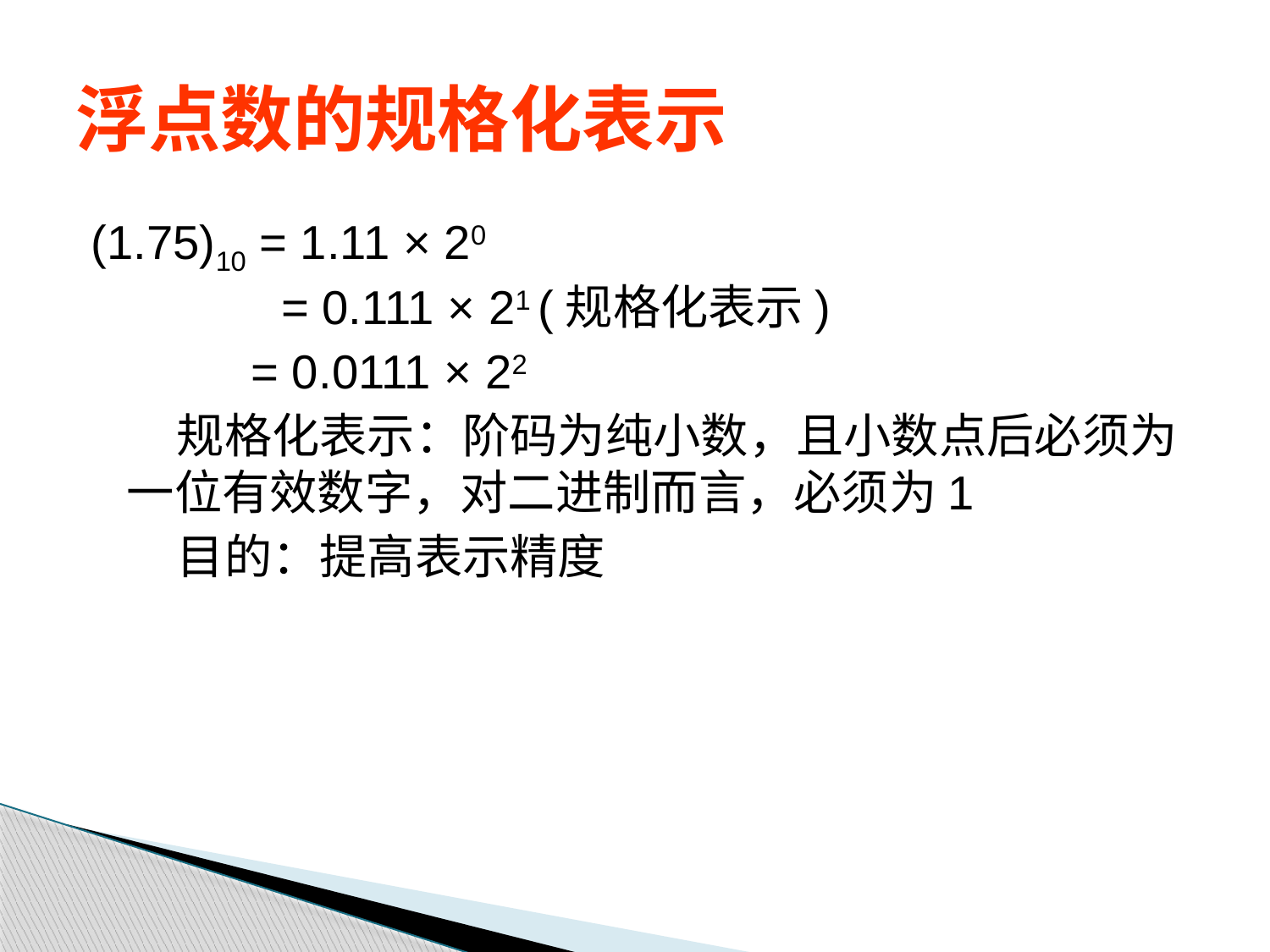

# 浮点数的规格化表示
(1.75)10 = 1.11 × 20
　　　= 0.111 × 21 (规格化表示)
            = 0.0111 × 22
       规格化表示：阶码为纯小数，且小数点后必须为一位有效数字，对二进制而言，必须为1
       目的：提高表示精度